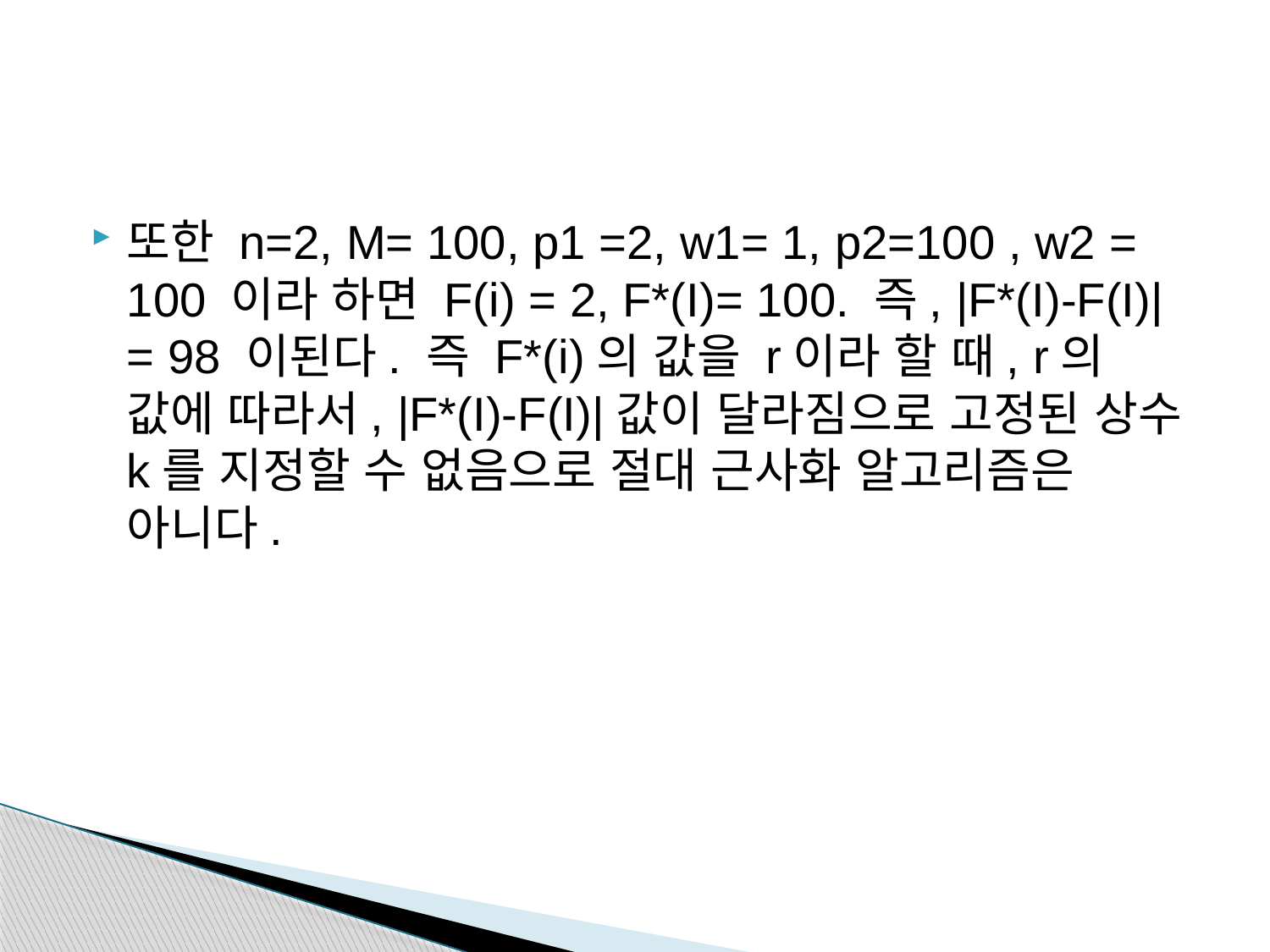

#
또한 n=2, M= 100, p1 =2, w1= 1, p2=100 , w2 = 100 이라 하면 F(i) = 2, F*(I)= 100. 즉, |F*(I)-F(I)| = 98 이된다. 즉 F*(i)의 값을 r이라 할 때, r의 값에 따라서, |F*(I)-F(I)|값이 달라짐으로 고정된 상수 k를 지정할 수 없음으로 절대 근사화 알고리즘은 아니다.